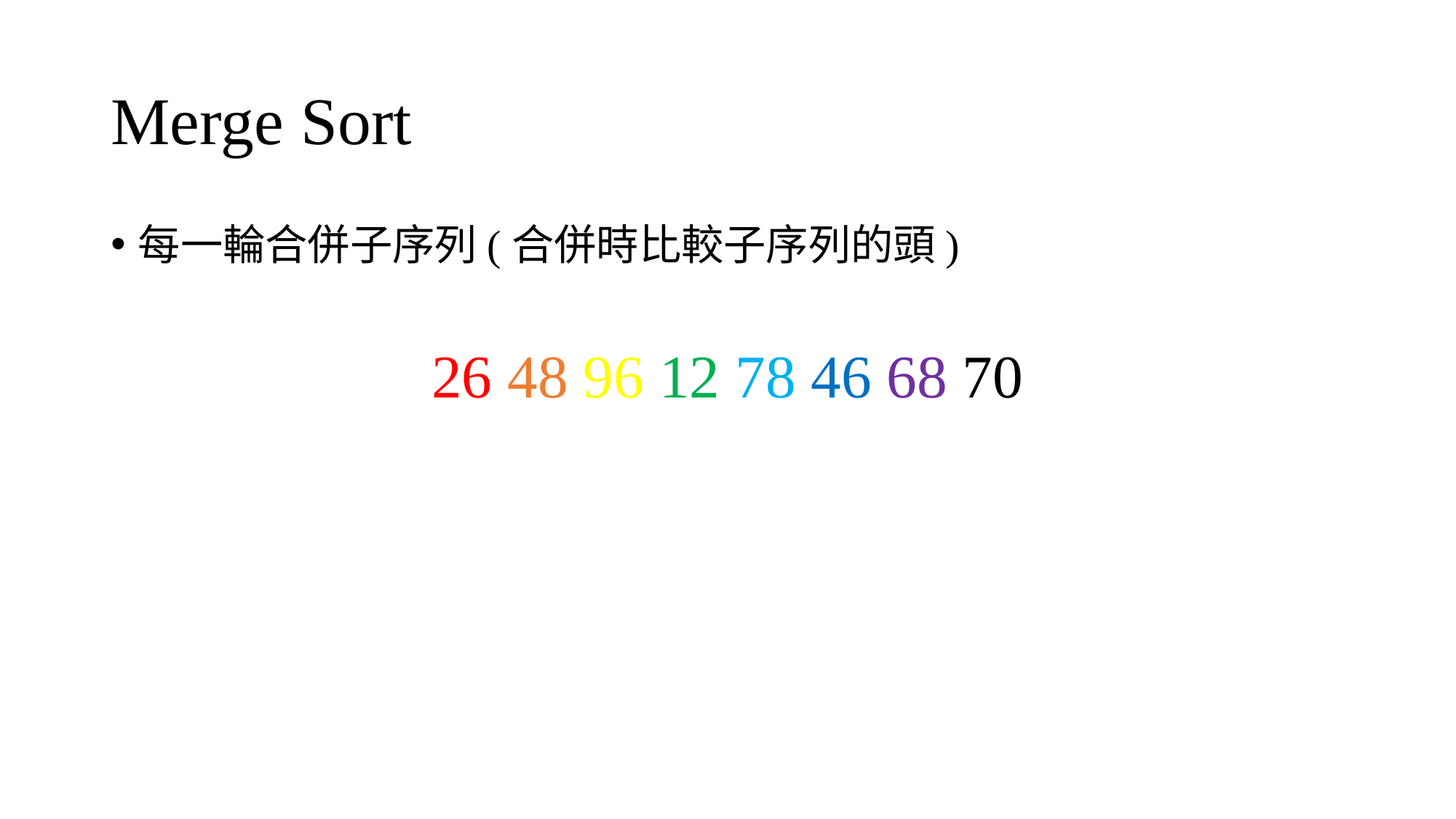

# Merge Sort
每一輪合併子序列(合併時比較子序列的頭)

26 48 96 12 78 46 68 70